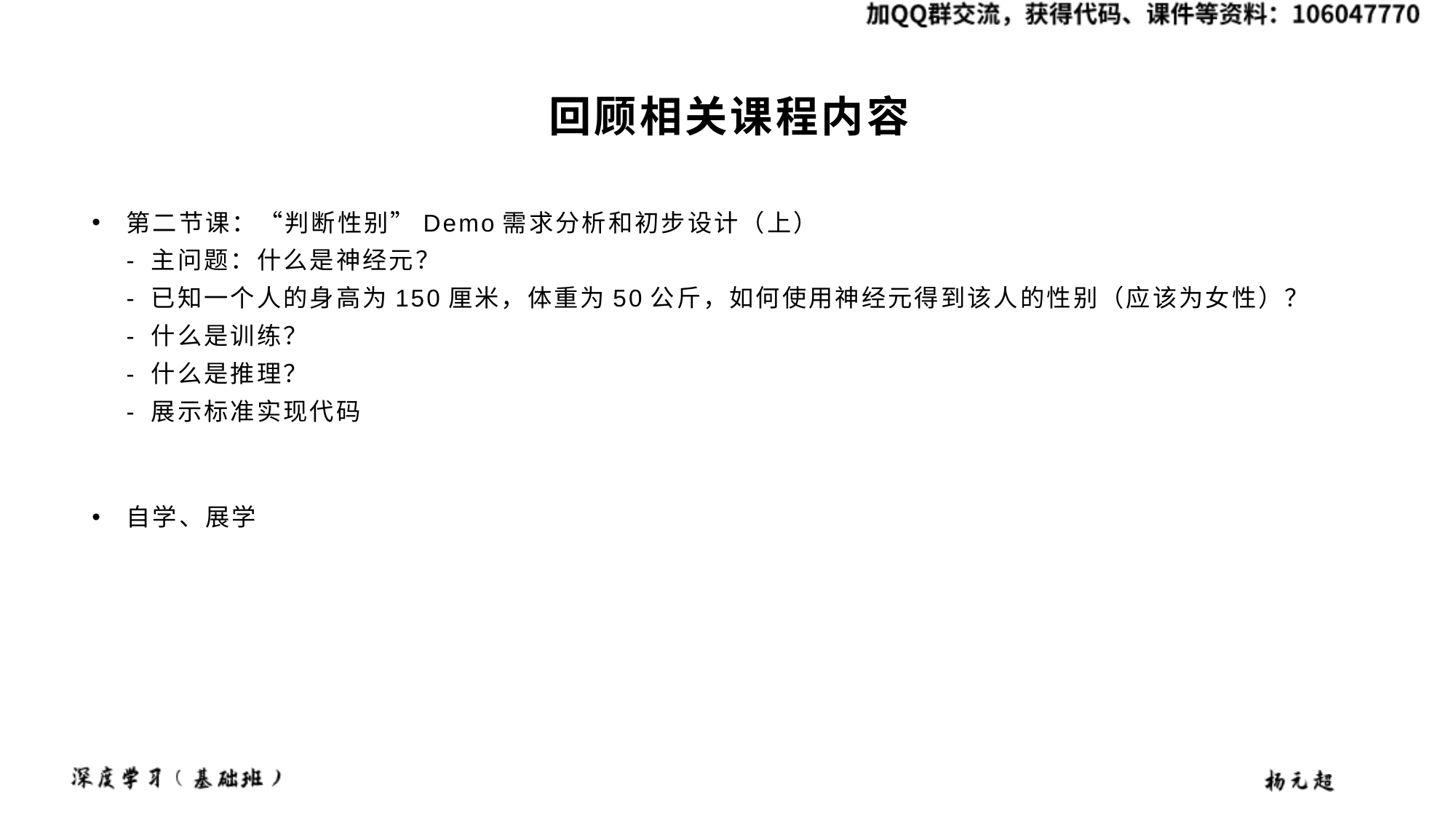

# 回顾相关课程内容
第二节课：“判断性别”Demo需求分析和初步设计（上）
- 主问题：什么是神经元？
- 已知一个人的身高为150厘米，体重为50公斤，如何使用神经元得到该人的性别（应该为女性）？
- 什么是训练？
- 什么是推理？
- 展示标准实现代码

自学、展学